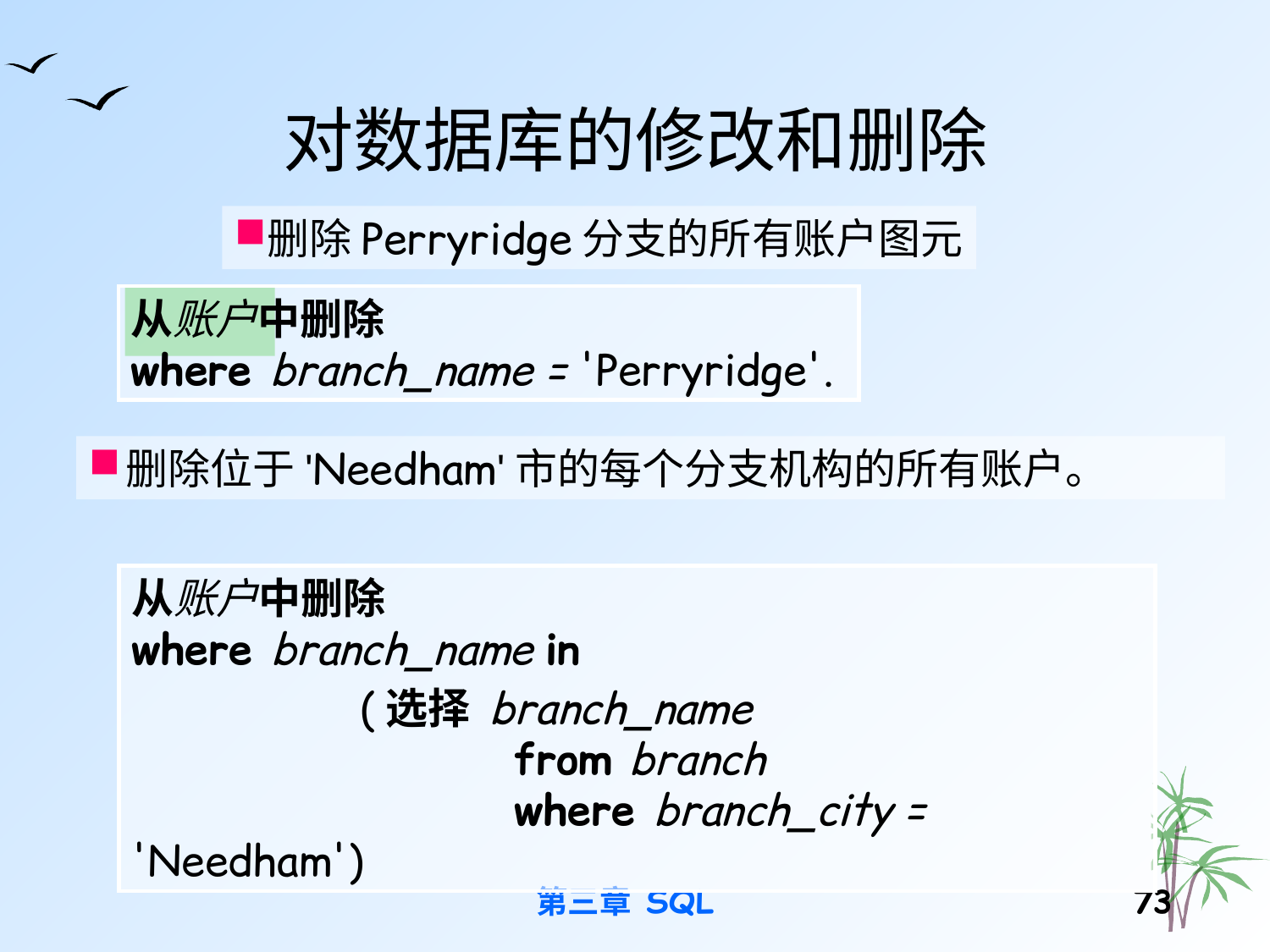

# 对数据库的修改和删除
删除Perryridge分支的所有账户图元

从账户中删除
where branch_name = 'Perryridge'.
删除位于'Needham'市的每个分支机构的所有账户。
从账户中删除
where branch_name in
                  (选择 branch_name
		       from branch
		       where branch_city = 'Needham')
第三章 SQL
73